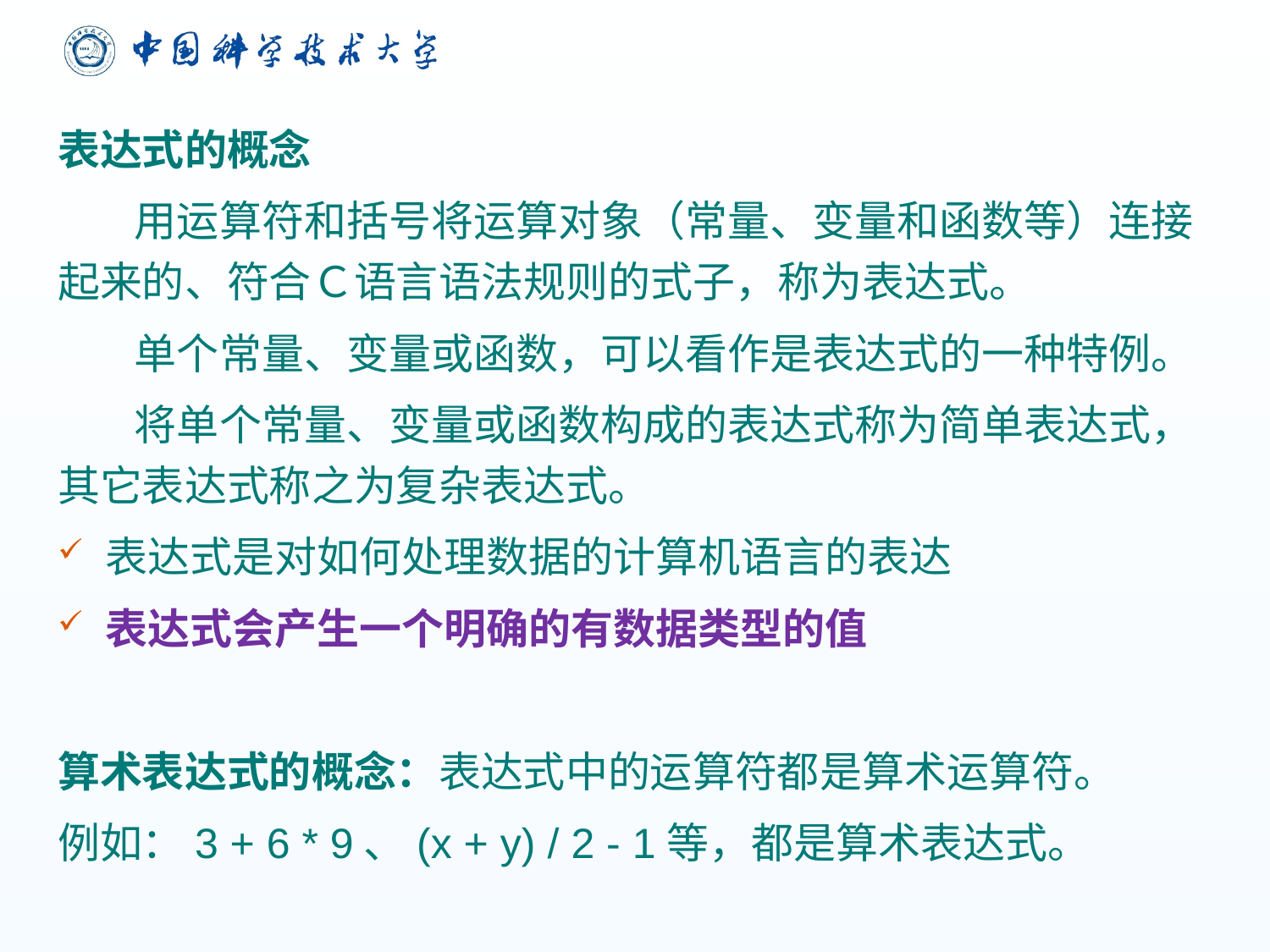

表达式的概念
       用运算符和括号将运算对象（常量、变量和函数等）连接起来的、符合Ｃ语言语法规则的式子，称为表达式。
       单个常量、变量或函数，可以看作是表达式的一种特例。
       将单个常量、变量或函数构成的表达式称为简单表达式，其它表达式称之为复杂表达式。
表达式是对如何处理数据的计算机语言的表达
表达式会产生一个明确的有数据类型的值

算术表达式的概念：表达式中的运算符都是算术运算符。
例如：3 + 6 * 9、(x + y) / 2 - 1等，都是算术表达式。